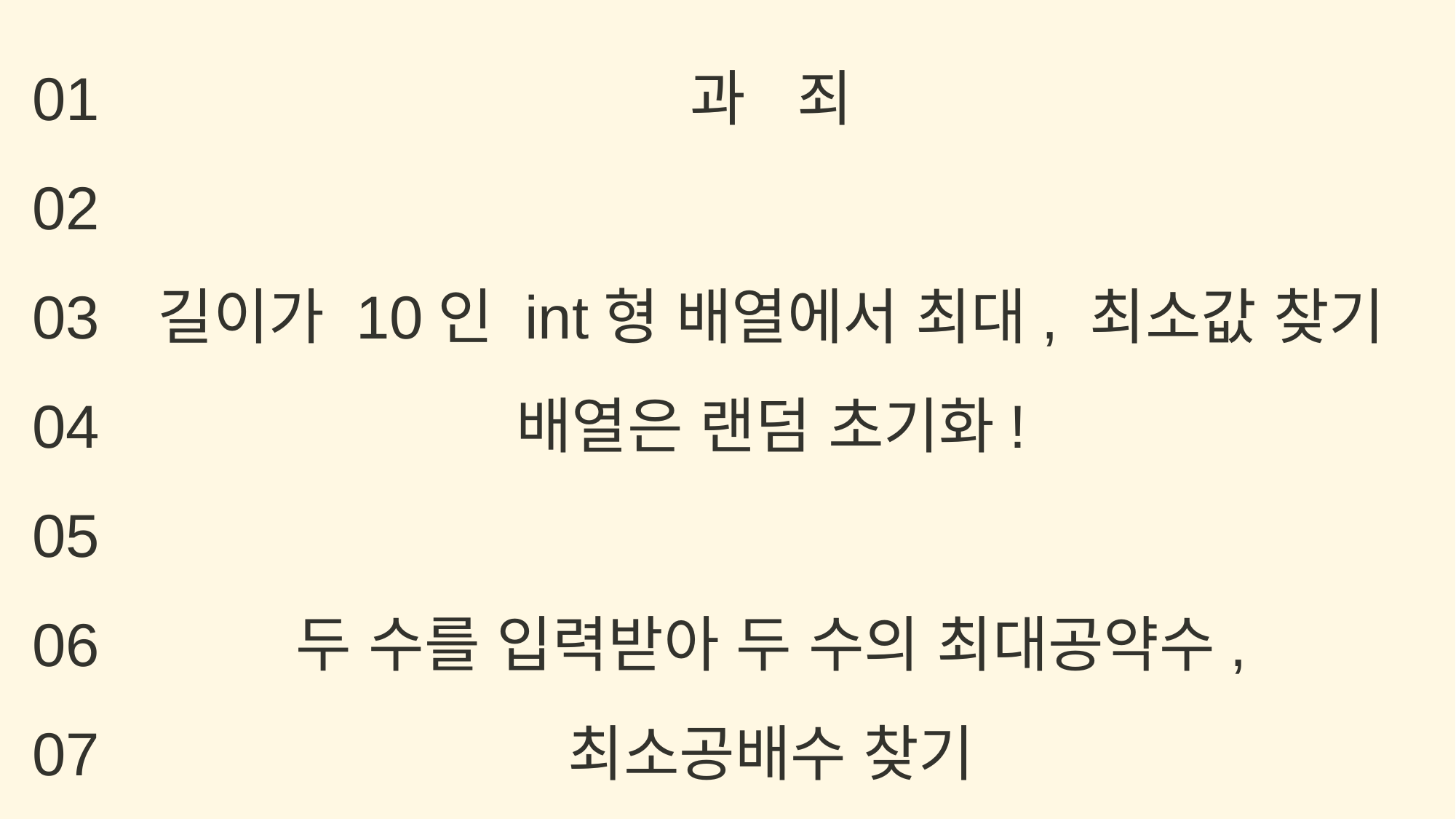

과   죄

길이가 10인 int형 배열에서 최대, 최소값 찾기
배열은 랜덤 초기화!

두 수를 입력받아 두 수의 최대공약수, 최소공배수 찾기
01
02
03
04
05
06
07